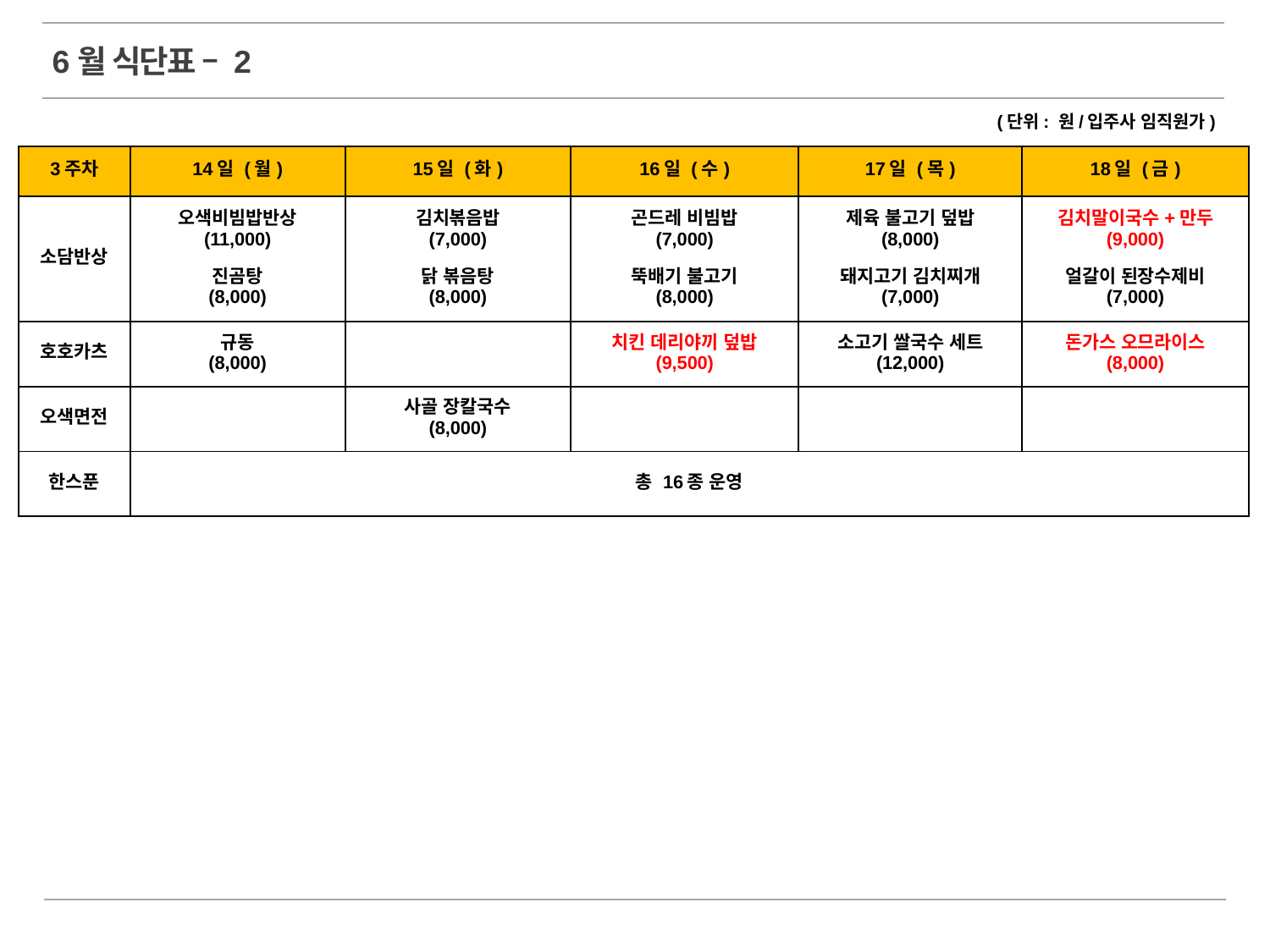

6월 식단표 – 2
(단위: 원/입주사 임직원가)
| 3주차 | 14일 (월) | 15일 (화) | 16일 (수) | 17일 (목) | 18일 (금) |
| --- | --- | --- | --- | --- | --- |
| 소담반상 | 오색비빔밥반상 (11,000) 진곰탕 (8,000) | 김치볶음밥 (7,000) 닭 볶음탕 (8,000) | 곤드레 비빔밥 (7,000) 뚝배기 불고기 (8,000) | 제육 불고기 덮밥 (8,000) 돼지고기 김치찌개 (7,000) | 김치말이국수+만두 (9,000) 얼갈이 된장수제비 (7,000) |
| 호호카츠 | 규동 (8,000) |  | 치킨 데리야끼 덮밥 (9,500) | 소고기 쌀국수 세트 (12,000) | 돈가스 오므라이스 (8,000) |
| 오색면전 |  | 사골 장칼국수 (8,000) |  |  |  |
| 한스푼 | 총 16종 운영 |  |  |  |  |